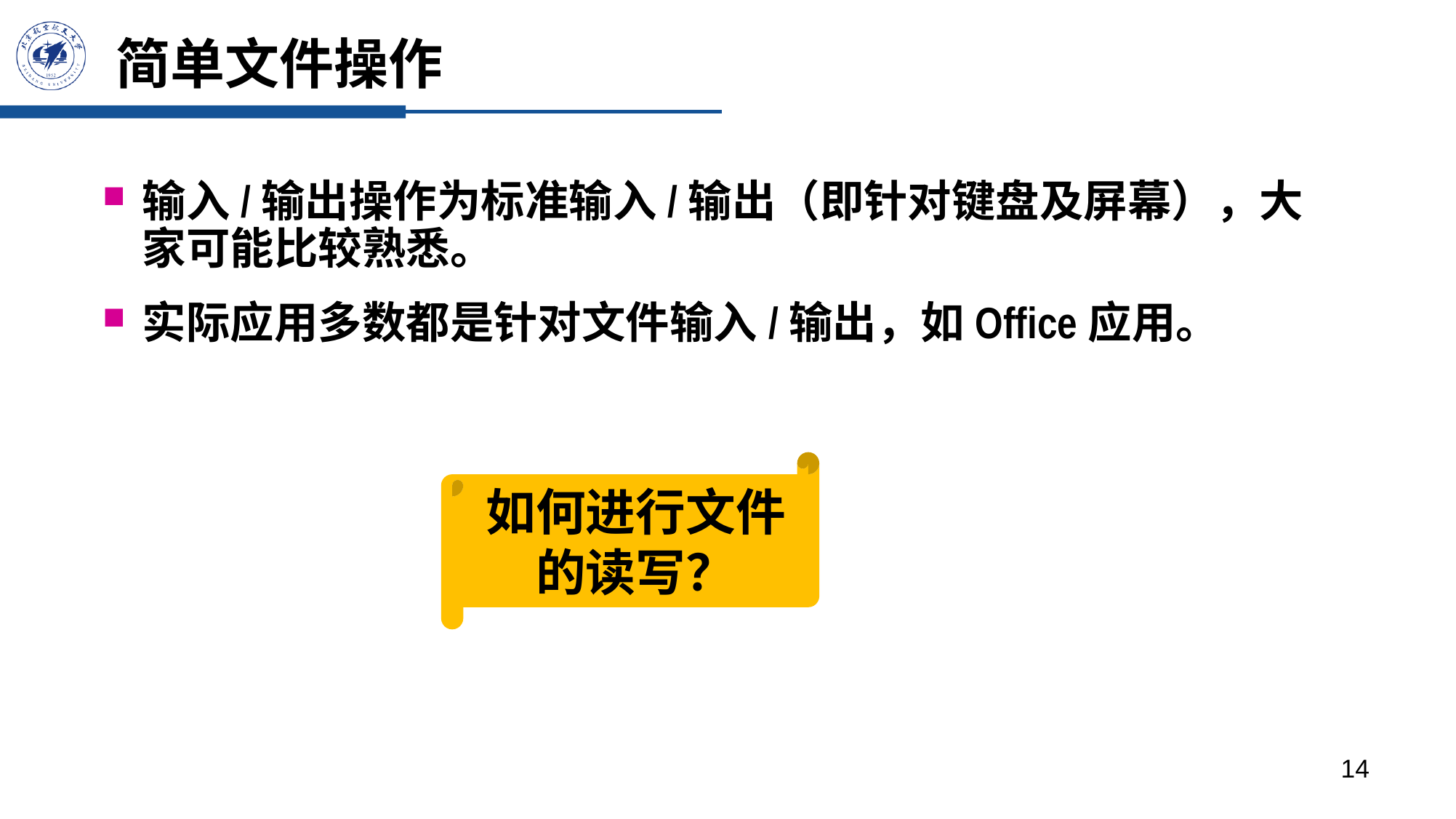

# 简单文件操作
输入/输出操作为标准输入/输出（即针对键盘及屏幕），大家可能比较熟悉。
实际应用多数都是针对文件输入/输出，如Office应用。
如何进行文件的读写？
14